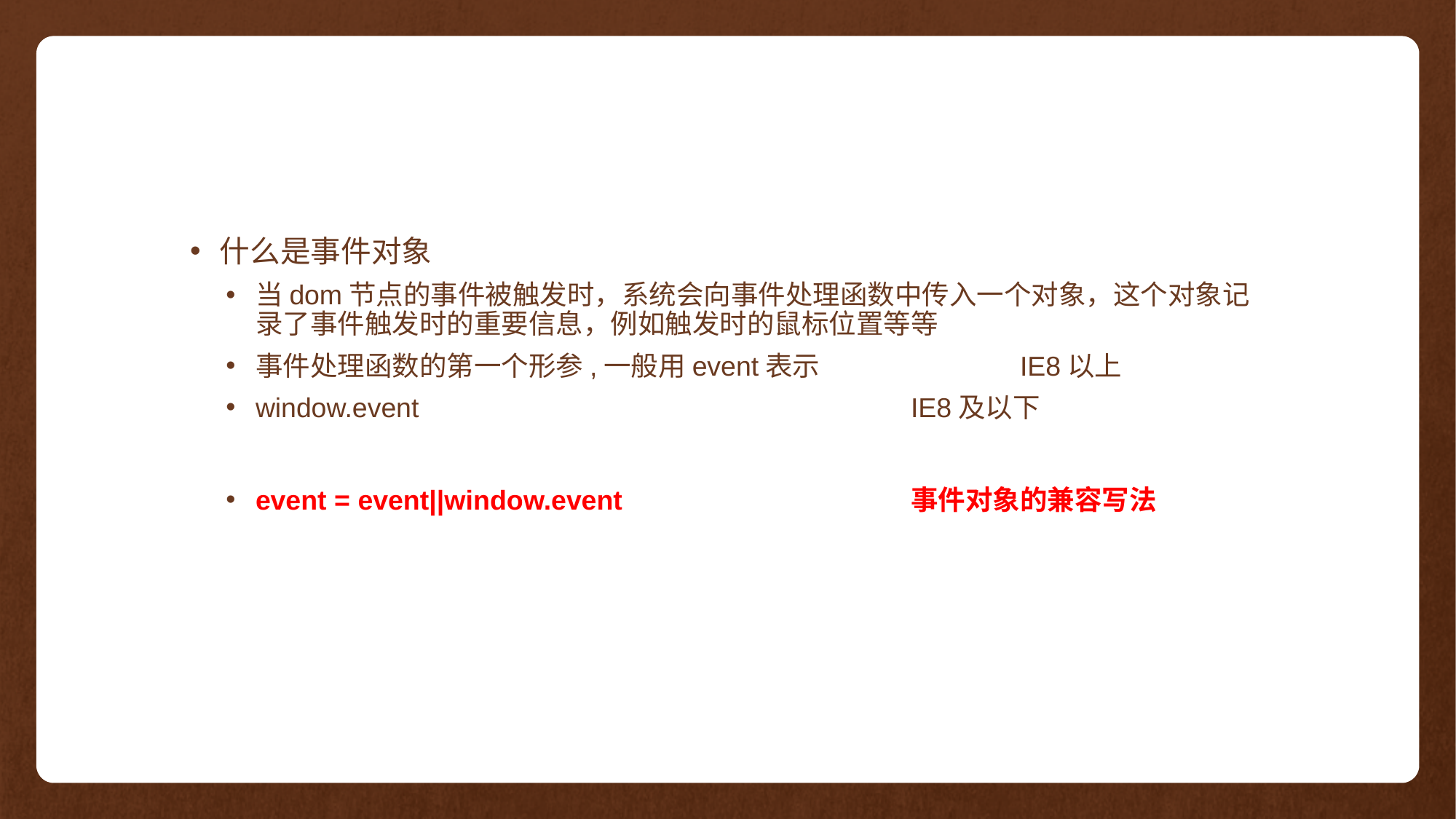

什么是事件对象
当dom节点的事件被触发时，系统会向事件处理函数中传入一个对象，这个对象记录了事件触发时的重要信息，例如触发时的鼠标位置等等
事件处理函数的第一个形参,一般用event表示		IE8以上
window.event					IE8及以下

event = event||window.event			事件对象的兼容写法